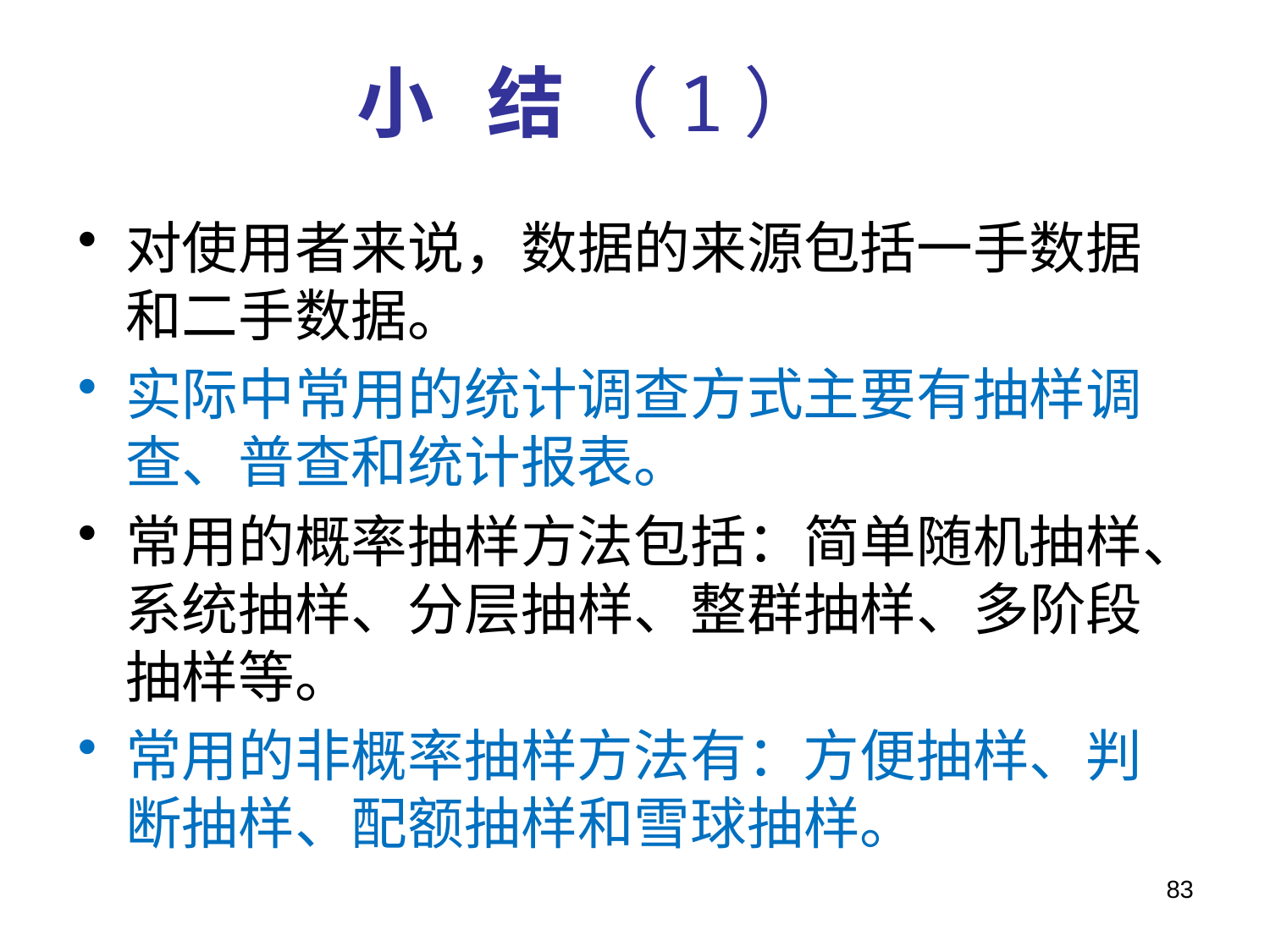

# 小   结 （1）
对使用者来说，数据的来源包括一手数据和二手数据。
实际中常用的统计调查方式主要有抽样调查、普查和统计报表。
常用的概率抽样方法包括：简单随机抽样、系统抽样、分层抽样、整群抽样、多阶段抽样等。
常用的非概率抽样方法有：方便抽样、判断抽样、配额抽样和雪球抽样。
83